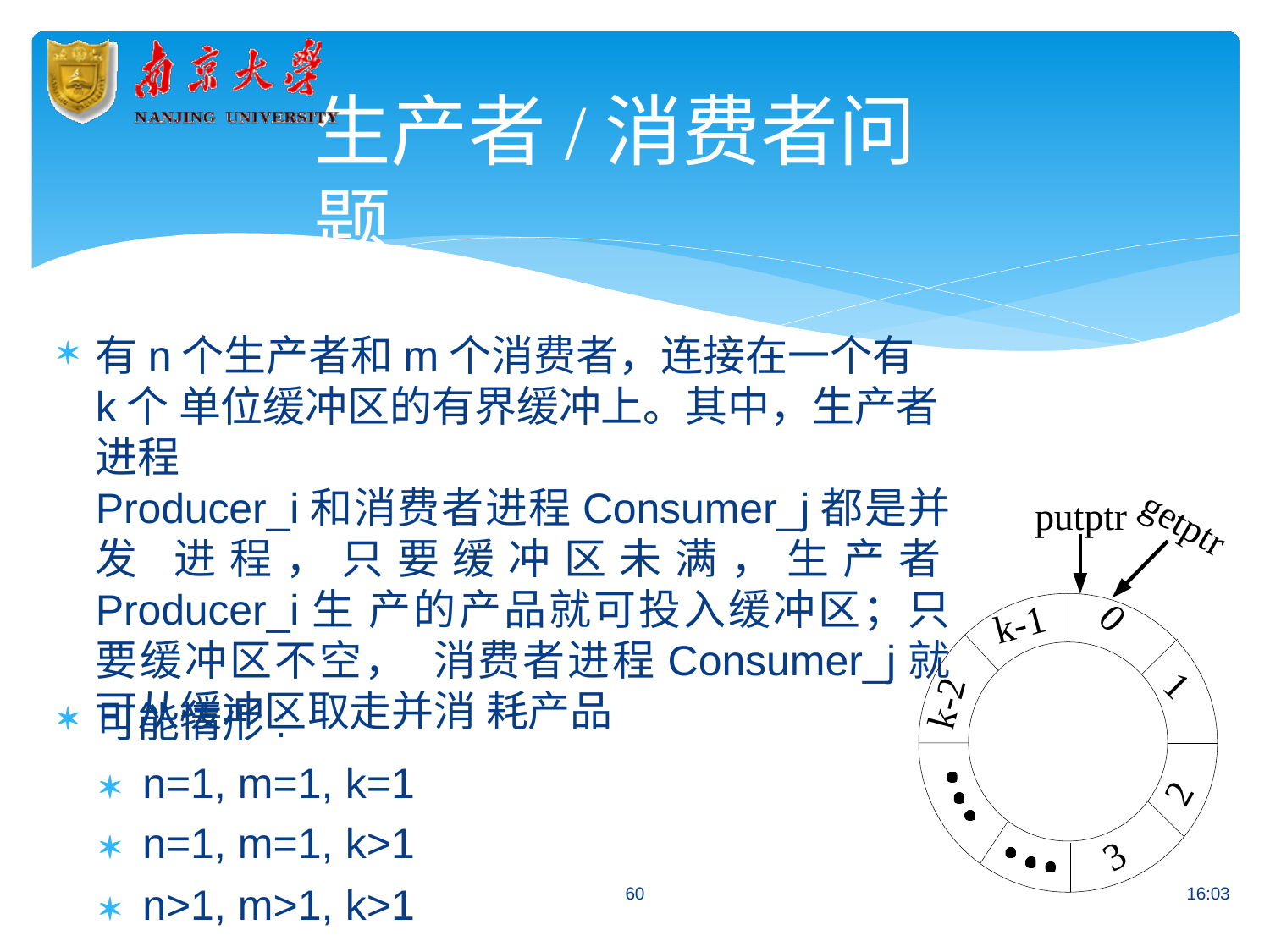

# 生产者/消费者问题

有n个生产者和m个消费者，连接在一个有k个 单位缓冲区的有界缓冲上。其中，生产者进程
Producer_i和消费者进程Consumer_j都是并发 进程，只要缓冲区未满，生产者Producer_i生 产的产品就可投入缓冲区；只要缓冲区不空，  消费者进程Consumer_j就可从缓冲区取走并消 耗产品
putptr
getptr

k-1
0

1
k-2
可能情形:
∗  n=1, m=1, k=1
∗  n=1, m=1, k>1
∗  n>1, m>1, k>1

2

3

60
16:03